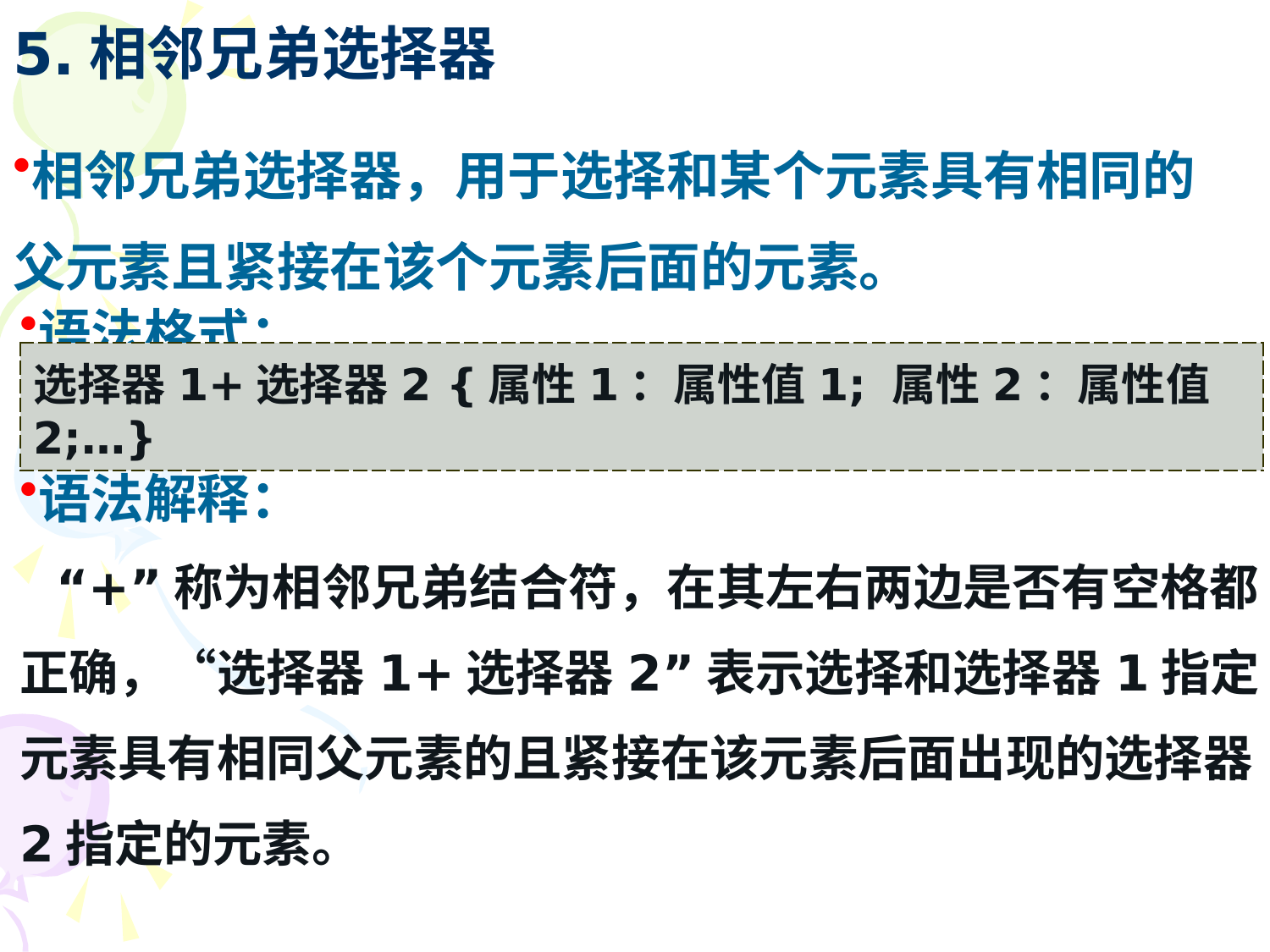

# 5.相邻兄弟选择器
| 相邻兄弟选择器，用于选择和某个元素具有相同的父元素且紧接在该个元素后面的元素。 |
| --- |
| 语法格式： 语法解释： “+”称为相邻兄弟结合符，在其左右两边是否有空格都正确，“选择器1+选择器2”表示选择和选择器1指定元素具有相同父元素的且紧接在该元素后面出现的选择器2指定的元素。 |
| --- |
| 选择器1+选择器2 {属性1：属性值1; 属性2：属性值2;…} |
| --- |